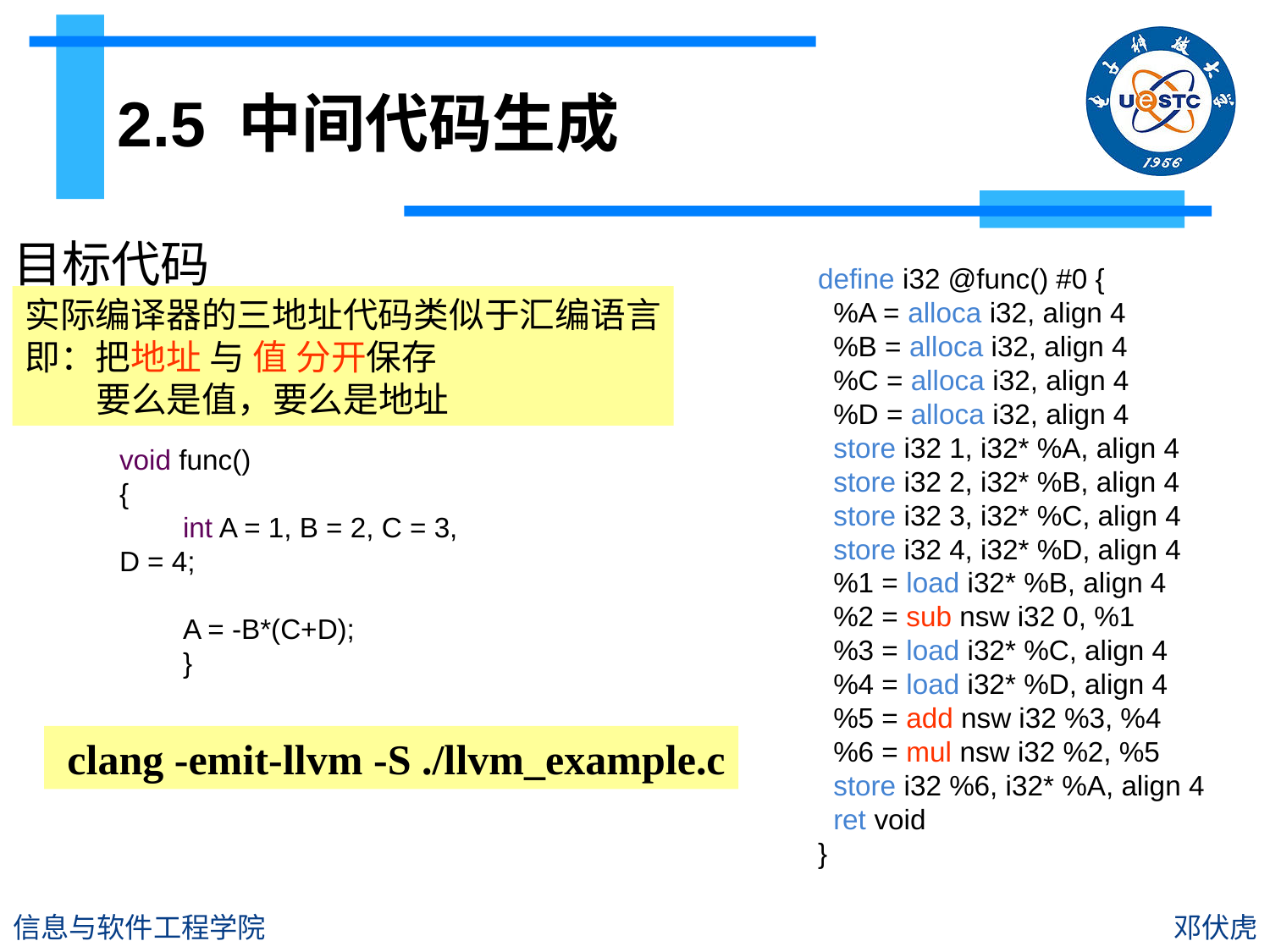

# 2.5 中间代码生成
目标代码

define i32 @func() #0 {
  %A = alloca i32, align 4
  %B = alloca i32, align 4
  %C = alloca i32, align 4
  %D = alloca i32, align 4
  store i32 1, i32* %A, align 4
  store i32 2, i32* %B, align 4
  store i32 3, i32* %C, align 4
  store i32 4, i32* %D, align 4
  %1 = load i32* %B, align 4
  %2 = sub nsw i32 0, %1
  %3 = load i32* %C, align 4
  %4 = load i32* %D, align 4
  %5 = add nsw i32 %3, %4
  %6 = mul nsw i32 %2, %5
  store i32 %6, i32* %A, align 4
  ret void
}
实际编译器的三地址代码类似于汇编语言
即：把地址 与 值 分开保存
        要么是值，要么是地址
void func()
{
int A = 1, B = 2, C = 3, D = 4;

A = -B*(C+D);
}
 clang -emit-llvm -S ./llvm_example.c
50
信息与软件工程学院
邓伏虎